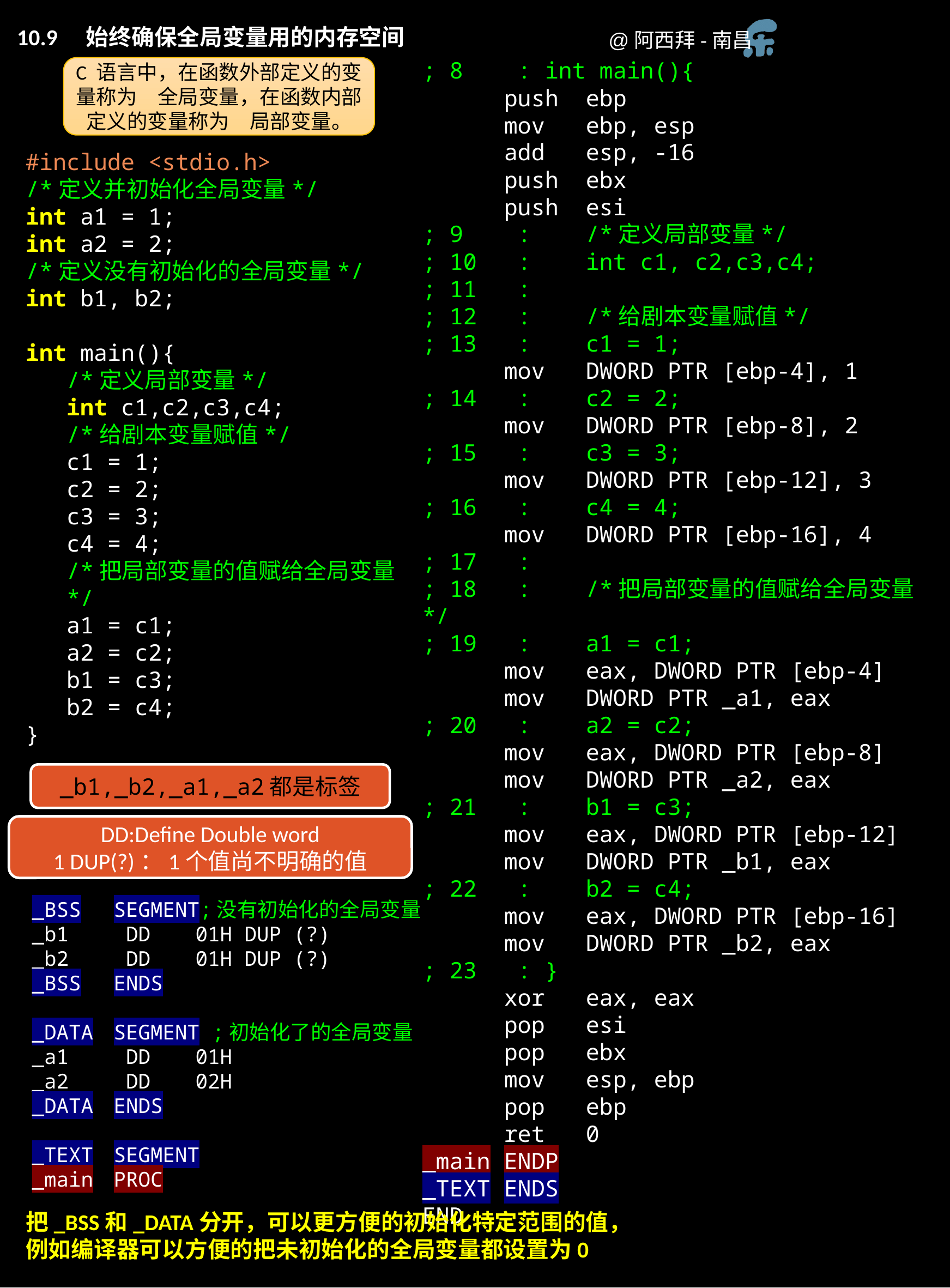

10.9　始终确保全局变量用的内存空间
; 8    : int main(){
	push	ebp
	mov	ebp, esp
	add	esp, -16
	push	ebx
	push	esi
; 9    : 	/*定义局部变量*/
; 10   : 	int c1, c2,c3,c4;
; 11   :
; 12   : 	/*给剧本变量赋值*/
; 13   : 	c1 = 1;
	mov	DWORD PTR [ebp-4], 1
; 14   : 	c2 = 2;
	mov	DWORD PTR [ebp-8], 2
; 15   : 	c3 = 3;
	mov	DWORD PTR [ebp-12], 3
; 16   : 	c4 = 4;
	mov	DWORD PTR [ebp-16], 4
; 17   :
; 18   : 	/*把局部变量的值赋给全局变量*/
; 19   : 	a1 = c1;
	mov	eax, DWORD PTR [ebp-4]
	mov	DWORD PTR _a1, eax
; 20   : 	a2 = c2;
	mov	eax, DWORD PTR [ebp-8]
	mov	DWORD PTR _a2, eax
; 21   : 	b1 = c3;
	mov	eax, DWORD PTR [ebp-12]
	mov	DWORD PTR _b1, eax
; 22   : 	b2 = c4;
	mov	eax, DWORD PTR [ebp-16]
	mov	DWORD PTR _b2, eax
; 23   : }
	xor	eax, eax
	pop	esi
	pop	ebx
	mov	esp, ebp
	pop	ebp
	ret	0
_main	ENDP
_TEXT	ENDS
END
C 语言中，在函数外部定义的变量称为 全局变量，在函数内部定义的变量称为 局部变量。
#include <stdio.h>
/*定义并初始化全局变量*/
int a1 = 1;
int a2 = 2;
/*定义没有初始化的全局变量*/
int b1, b2;

int main(){
/*定义局部变量*/
int c1,c2,c3,c4;
/*给剧本变量赋值*/
c1 = 1;
c2 = 2;
c3 = 3;
c4 = 4;
/*把局部变量的值赋给全局变量*/
a1 = c1;
a2 = c2;
b1 = c3;
b2 = c4;
}
_b1,_b2,_a1,_a2都是标签
DD:Define Double word
1 DUP(?)：1个值尚不明确的值
_BSS	SEGMENT;没有初始化的全局变量
_b1	 DD	01H DUP (?)
_b2 	 DD	01H DUP (?)
_BSS	ENDS

_DATA	SEGMENT ;初始化了的全局变量
_a1 	 DD	01H
_a2   	 DD	02H
_DATA	ENDS

_TEXT	SEGMENT
_main	PROC

把_BSS和_DATA分开，可以更方便的初始化特定范围的值，例如编译器可以方便的把未初始化的全局变量都设置为0